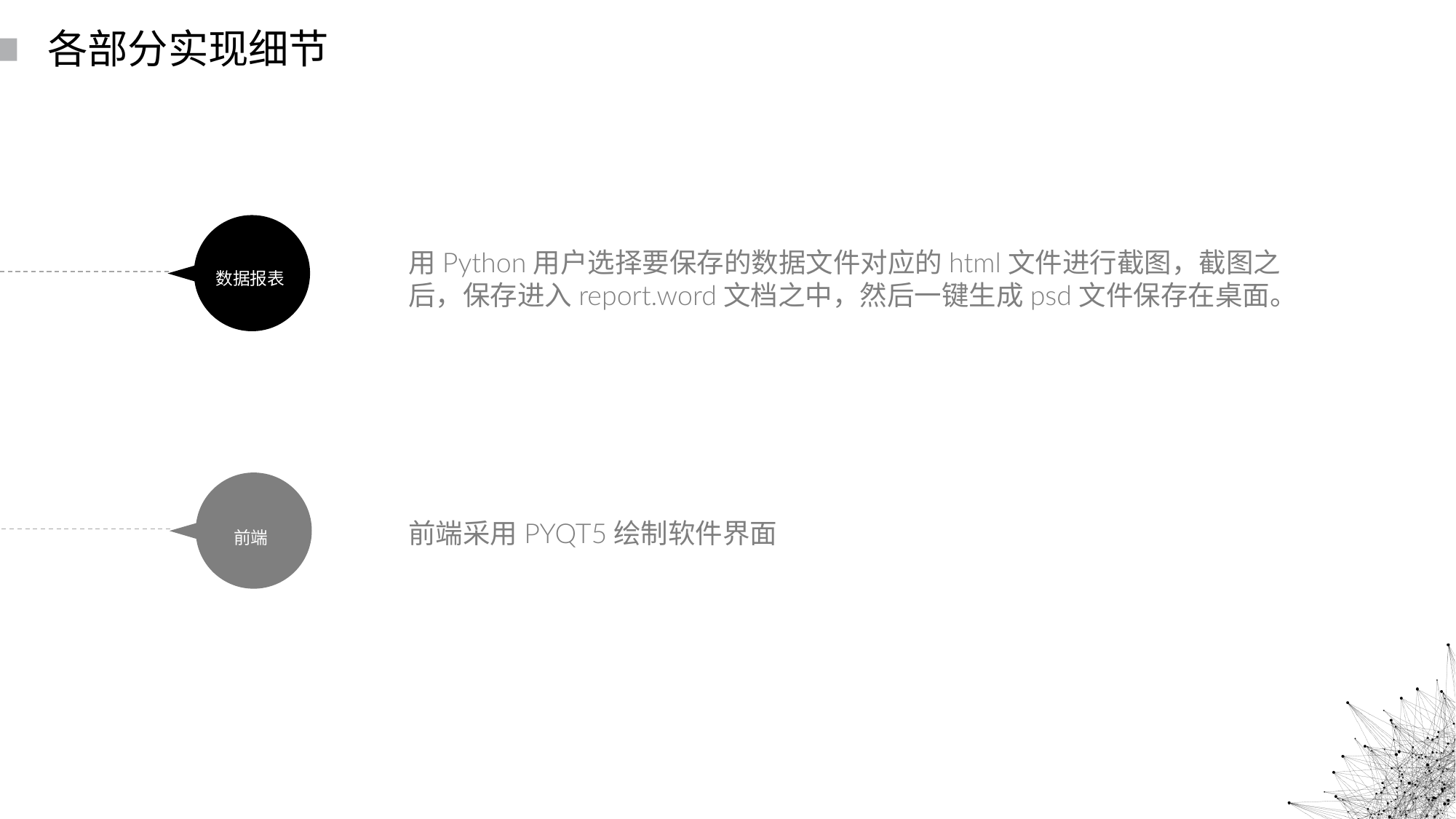

读书派booklist免费出品
禁止任何二次分享、售卖
本人法律专业，请勿以身试法
读书派booklist免费出品
这部分内容不影响PPT播放
尊重原创，请勿以身试法，二次分享或倒卖

各部分实现细节

用Python用户选择要保存的数据文件对应的html文件进行截图，截图之后，保存进入report.word文档之中，然后一键生成psd文件保存在桌面。
数据报表

前端
前端采用PYQT5绘制软件界面